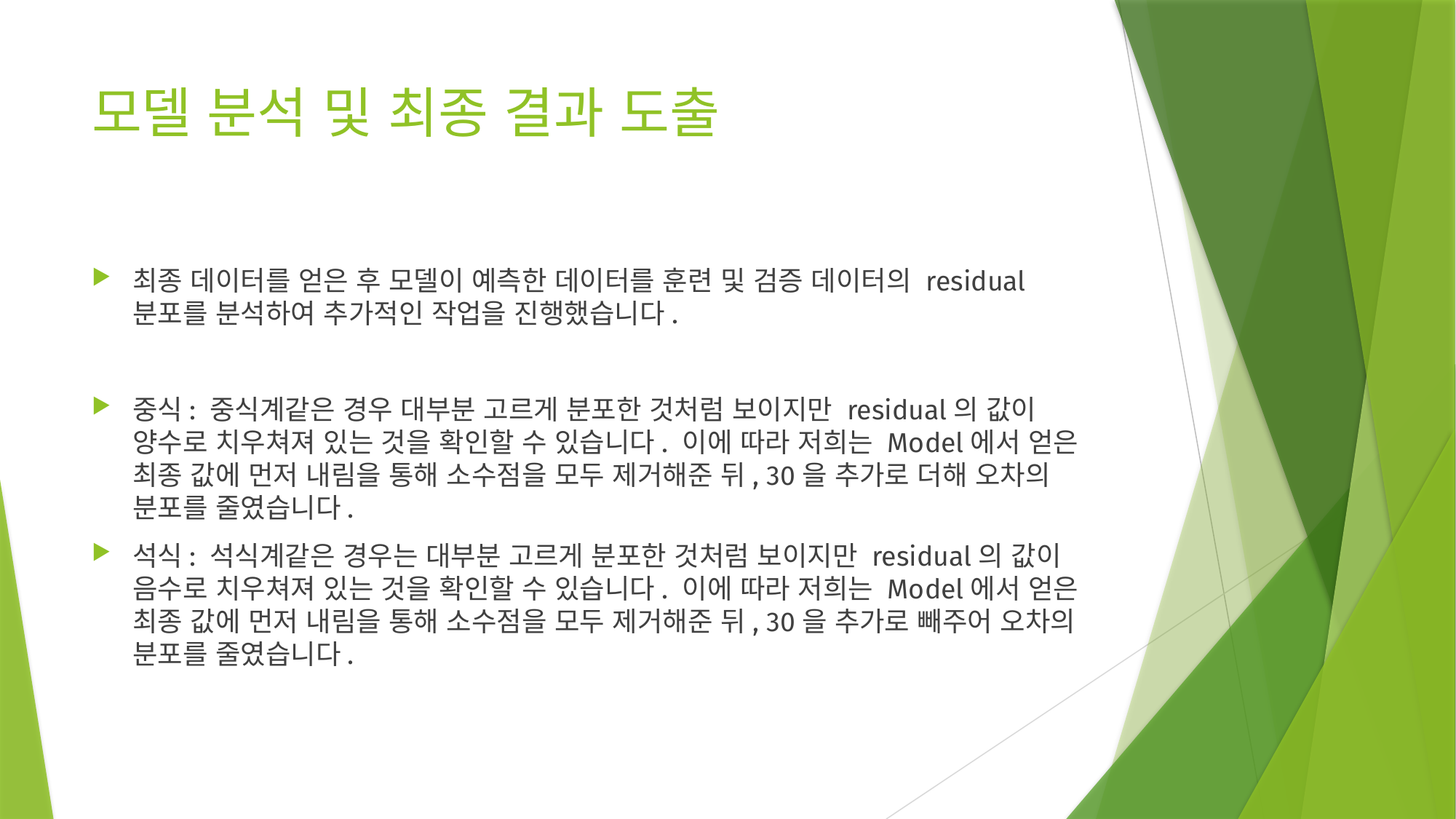

# 모델 분석 및 최종 결과 도출
최종 데이터를 얻은 후 모델이 예측한 데이터를 훈련 및 검증 데이터의 residual 분포를 분석하여 추가적인 작업을 진행했습니다.

중식: 중식계같은 경우 대부분 고르게 분포한 것처럼 보이지만 residual의 값이 양수로 치우쳐져 있는 것을 확인할 수 있습니다. 이에 따라 저희는 Model에서 얻은 최종 값에 먼저 내림을 통해 소수점을 모두 제거해준 뒤, 30을 추가로 더해 오차의 분포를 줄였습니다.
석식: 석식계같은 경우는 대부분 고르게 분포한 것처럼 보이지만 residual의 값이 음수로 치우쳐져 있는 것을 확인할 수 있습니다. 이에 따라 저희는 Model에서 얻은 최종 값에 먼저 내림을 통해 소수점을 모두 제거해준 뒤, 30을 추가로 빼주어 오차의 분포를 줄였습니다.